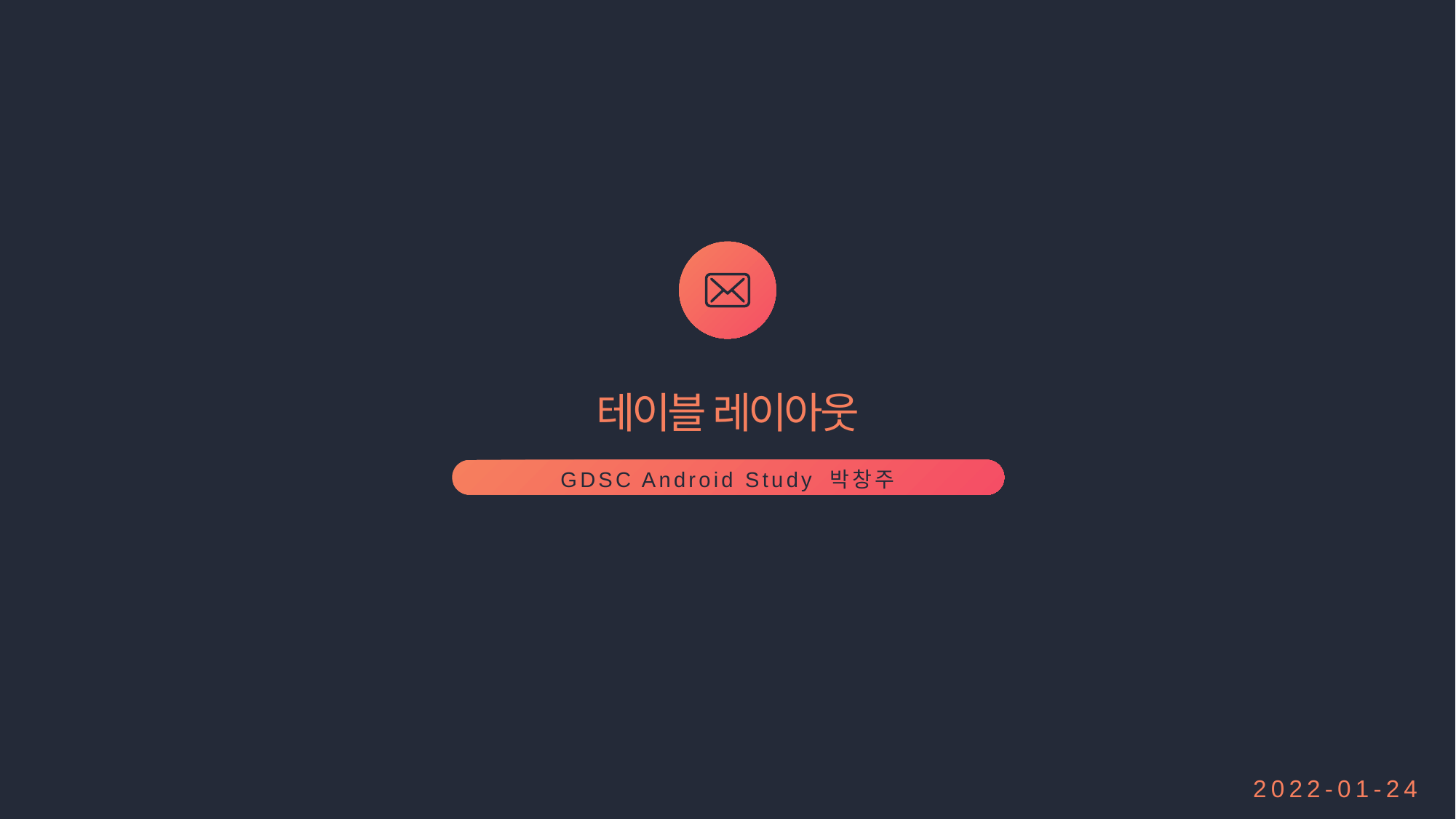

테이블 레이아웃
GDSC Android Study 박창주

2022-01-24